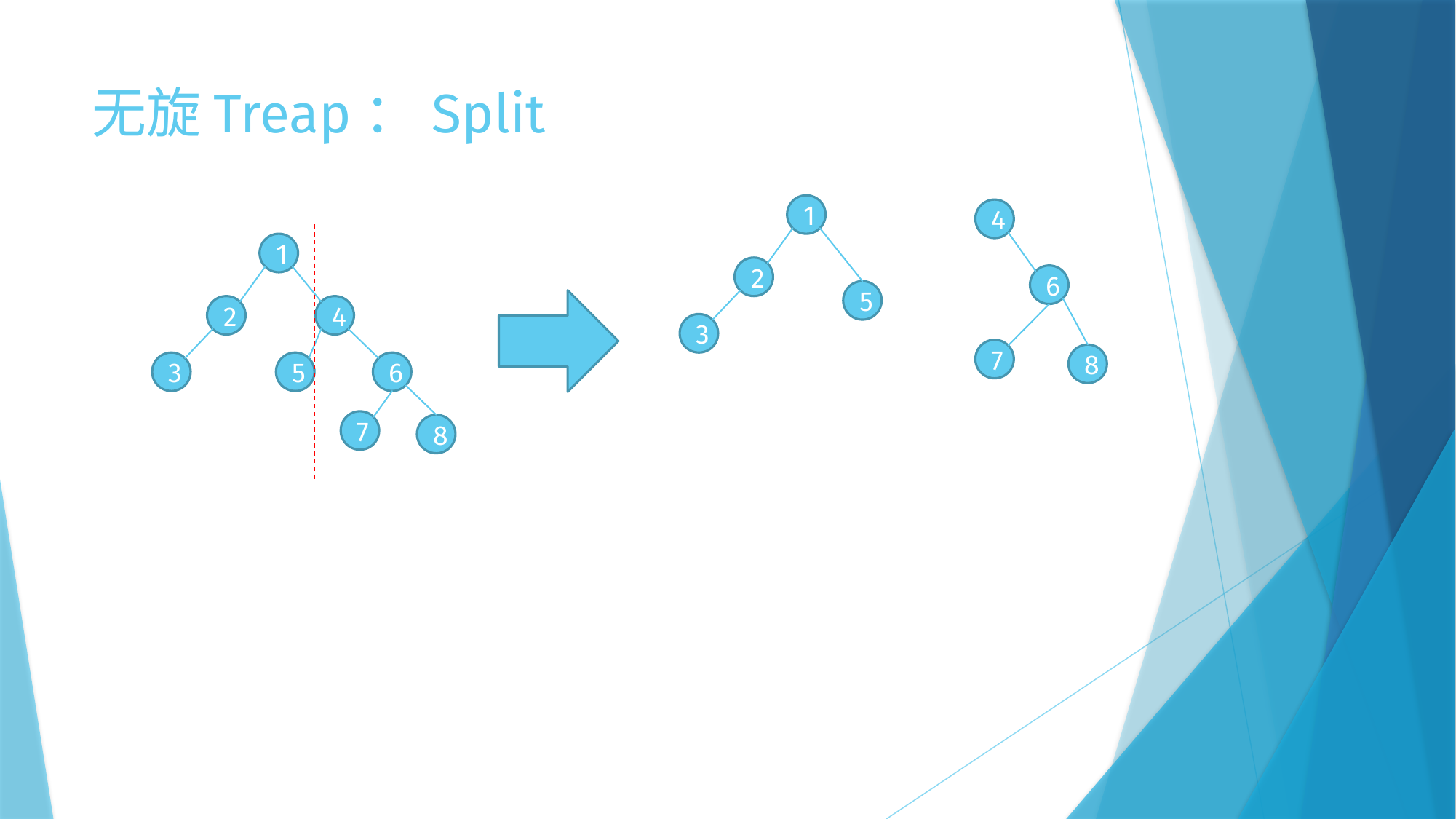

# 无旋Treap：Split
1
4
1
2
6
5

2
4
3
7
8
3
5
6
7
8